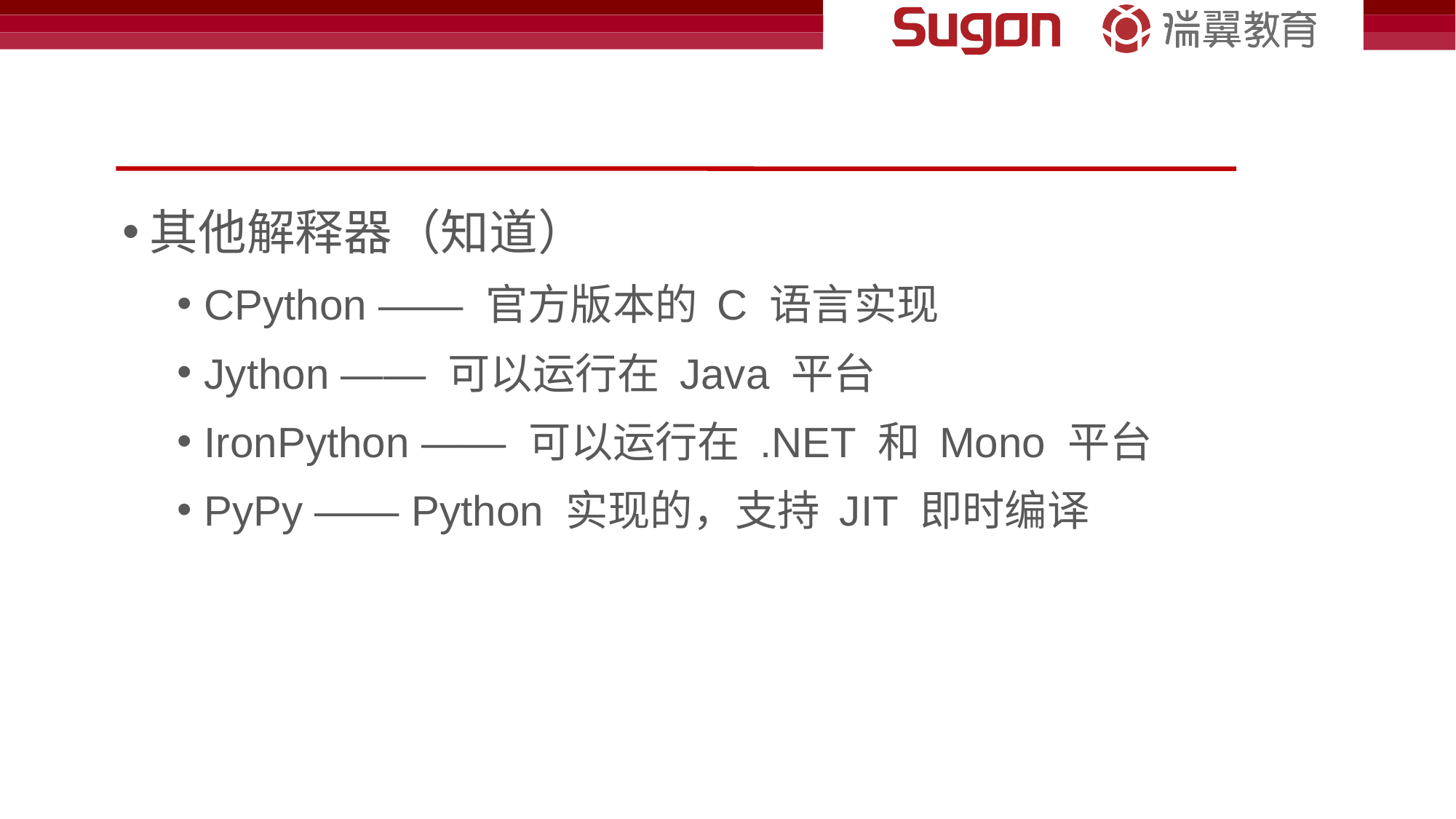

#
其他解释器（知道）
CPython —— 官方版本的 C 语言实现
Jython —— 可以运行在 Java 平台
IronPython —— 可以运行在 .NET 和 Mono 平台
PyPy —— Python 实现的，支持 JIT 即时编译